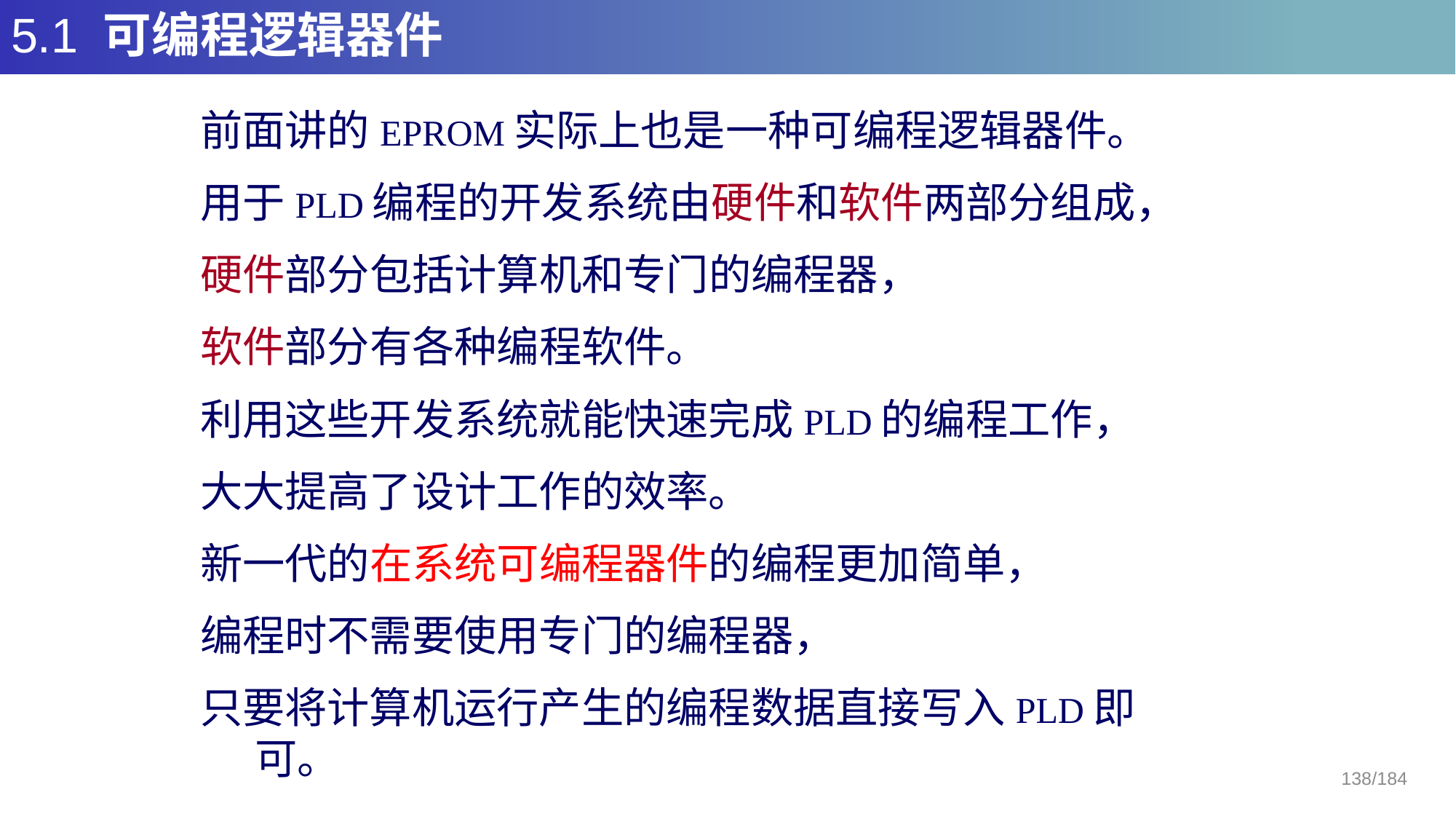

# 5.1 可编程逻辑器件
前面讲的EPROM实际上也是一种可编程逻辑器件。
用于PLD编程的开发系统由硬件和软件两部分组成，
硬件部分包括计算机和专门的编程器，
软件部分有各种编程软件。
利用这些开发系统就能快速完成PLD的编程工作，
大大提高了设计工作的效率。
新一代的在系统可编程器件的编程更加简单，
编程时不需要使用专门的编程器，
只要将计算机运行产生的编程数据直接写入PLD即可。
138/184